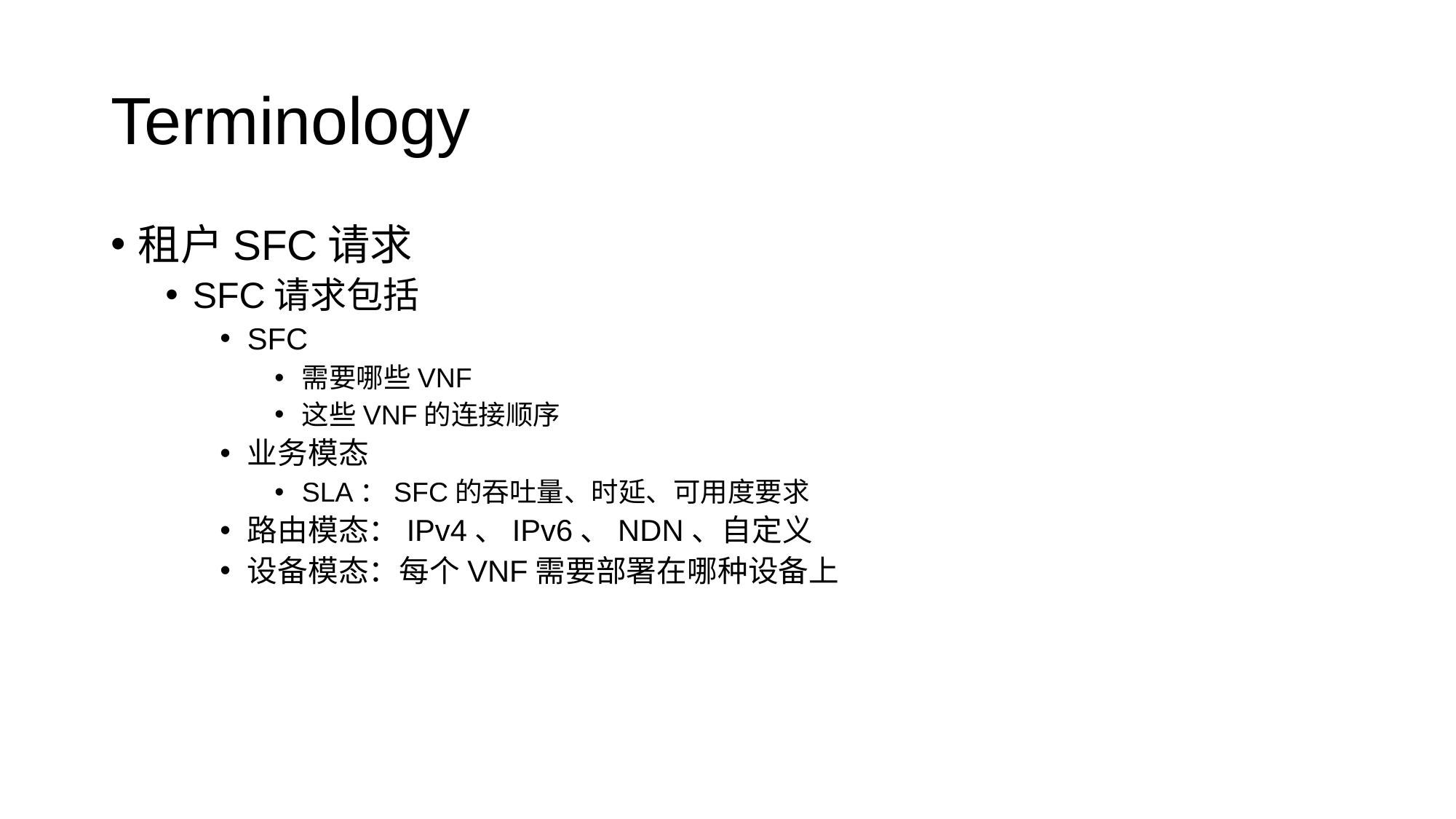

# Terminology
租户SFC请求
SFC请求包括
SFC
需要哪些VNF
这些VNF的连接顺序
业务模态
SLA：SFC的吞吐量、时延、可用度要求
路由模态：IPv4、IPv6、NDN、自定义
设备模态：每个VNF需要部署在哪种设备上